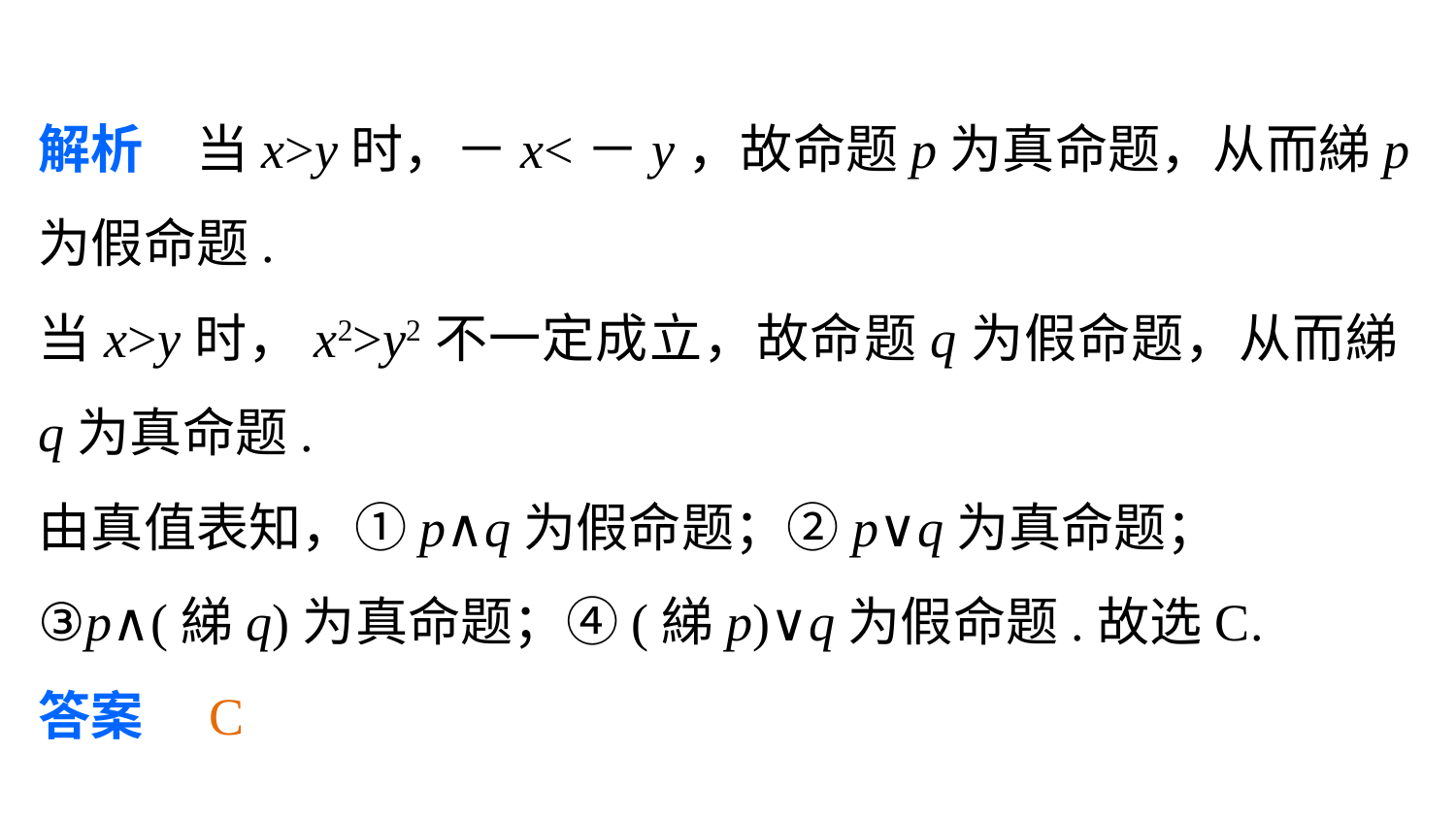

解析　当x>y时，－x<－y，故命题p为真命题，从而綈p为假命题.
当x>y时，x2>y2不一定成立，故命题q为假命题，从而綈q为真命题.
由真值表知，①p∧q为假命题；②p∨q为真命题；
③p∧(綈q)为真命题；④(綈p)∨q为假命题.故选C.
答案　C